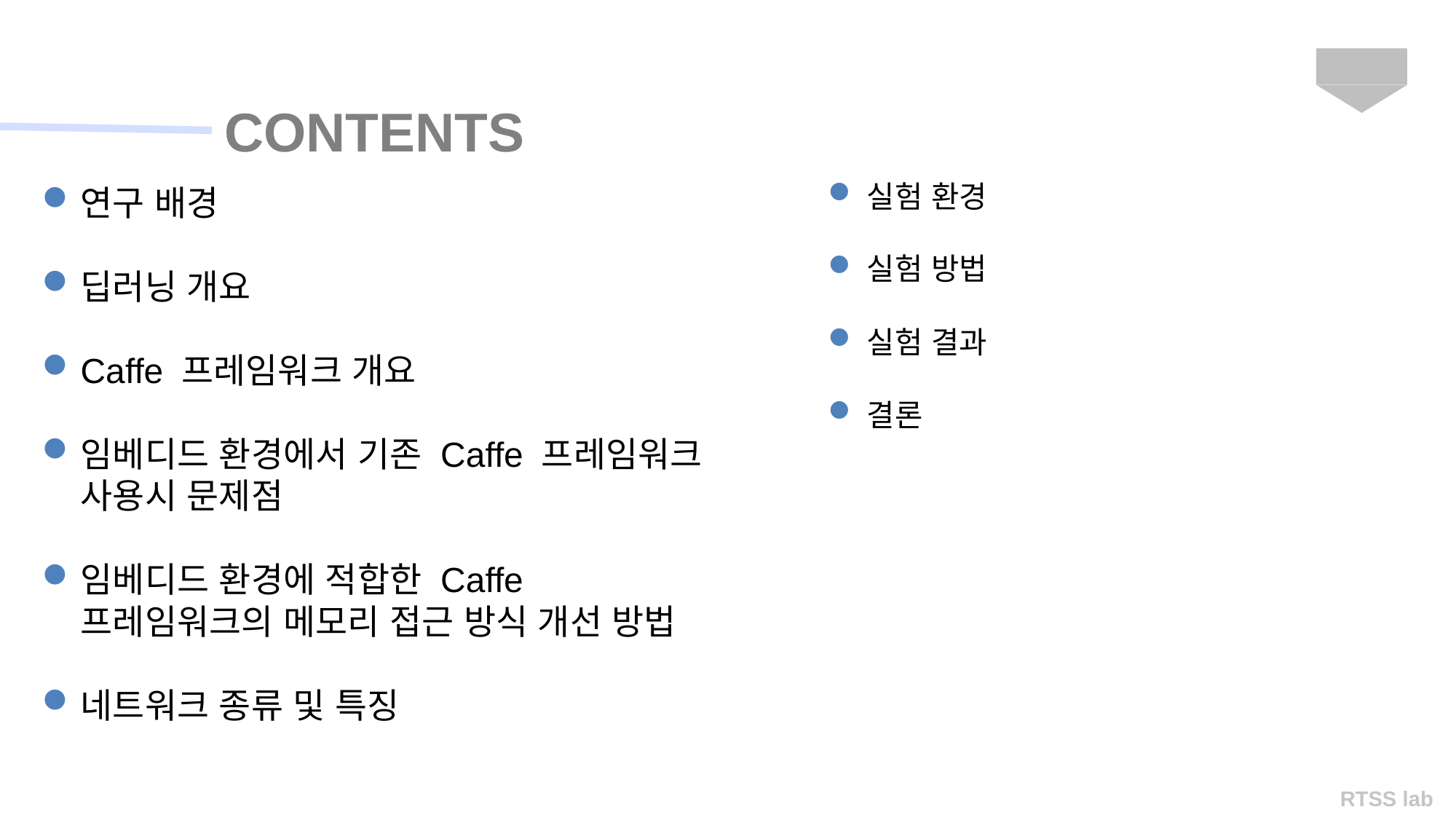

실험 환경

실험 방법

실험 결과

결론
연구 배경

딥러닝 개요

Caffe 프레임워크 개요

임베디드 환경에서 기존 Caffe 프레임워크 사용시 문제점

임베디드 환경에 적합한 Caffe 프레임워크의 메모리 접근 방식 개선 방법

네트워크 종류 및 특징

RTSS lab